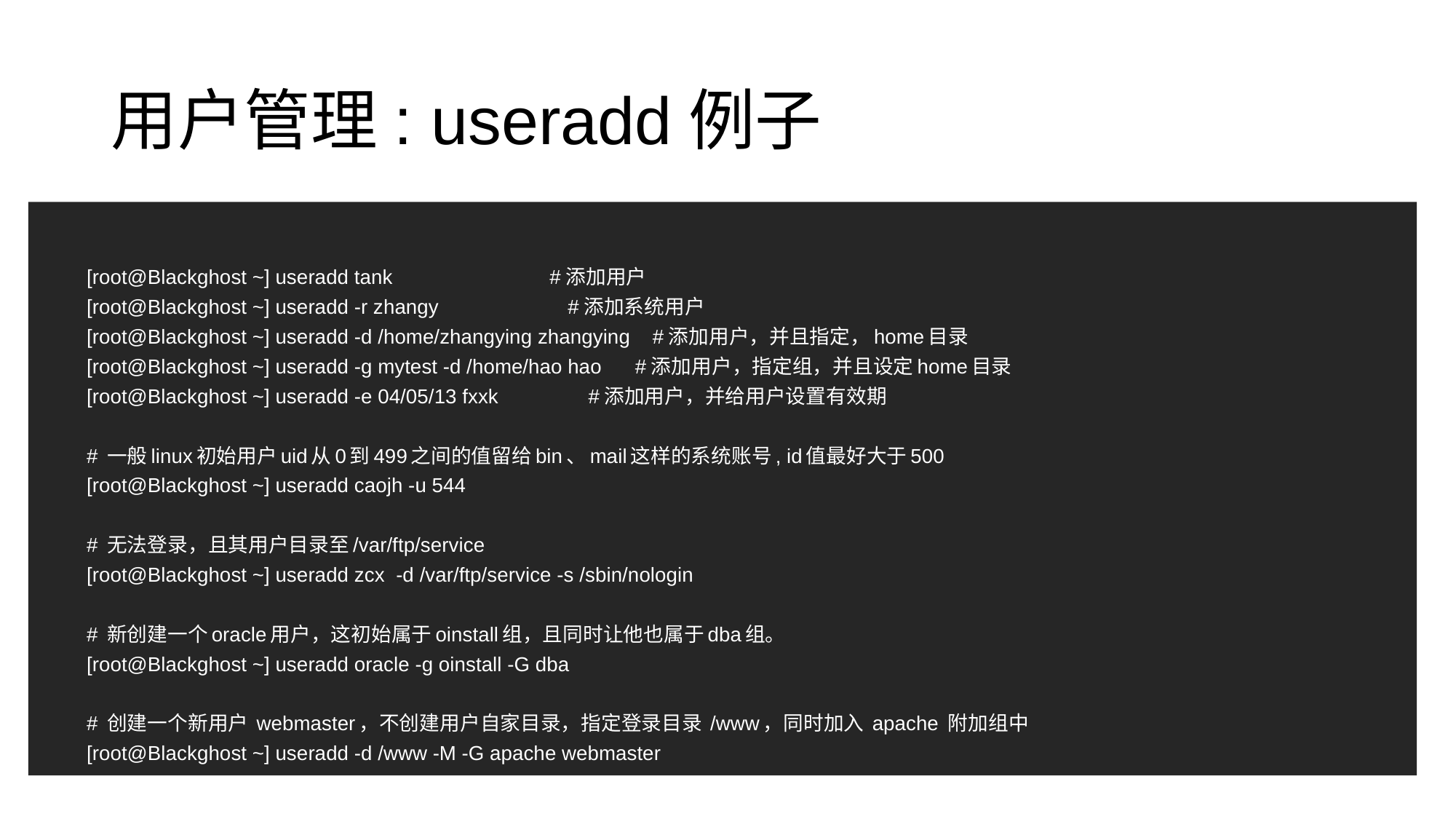

# 用户管理: useradd例子

[root@Blackghost ~] useradd tank                            #添加用户
[root@Blackghost ~] useradd -r zhangy                       #添加系统用户
[root@Blackghost ~] useradd -d /home/zhangying zhangying    #添加用户，并且指定，home目录
[root@Blackghost ~] useradd -g mytest -d /home/hao hao      #添加用户，指定组，并且设定home目录
[root@Blackghost ~] useradd -e 04/05/13 fxxk                #添加用户，并给用户设置有效期

# 一般linux初始用户uid从0到499之间的值留给bin、mail这样的系统账号, id值最好大于500
[root@Blackghost ~] useradd caojh -u 544

# 无法登录，且其用户目录至/var/ftp/service
[root@Blackghost ~] useradd zcx  -d /var/ftp/service -s /sbin/nologin

# 新创建一个oracle用户，这初始属于oinstall组，且同时让他也属于dba组。
[root@Blackghost ~] useradd oracle -g oinstall -G dba

# 创建一个新用户 webmaster，不创建用户自家目录，指定登录目录 /www，同时加入 apache 附加组中
[root@Blackghost ~] useradd -d /www -M -G apache webmaster